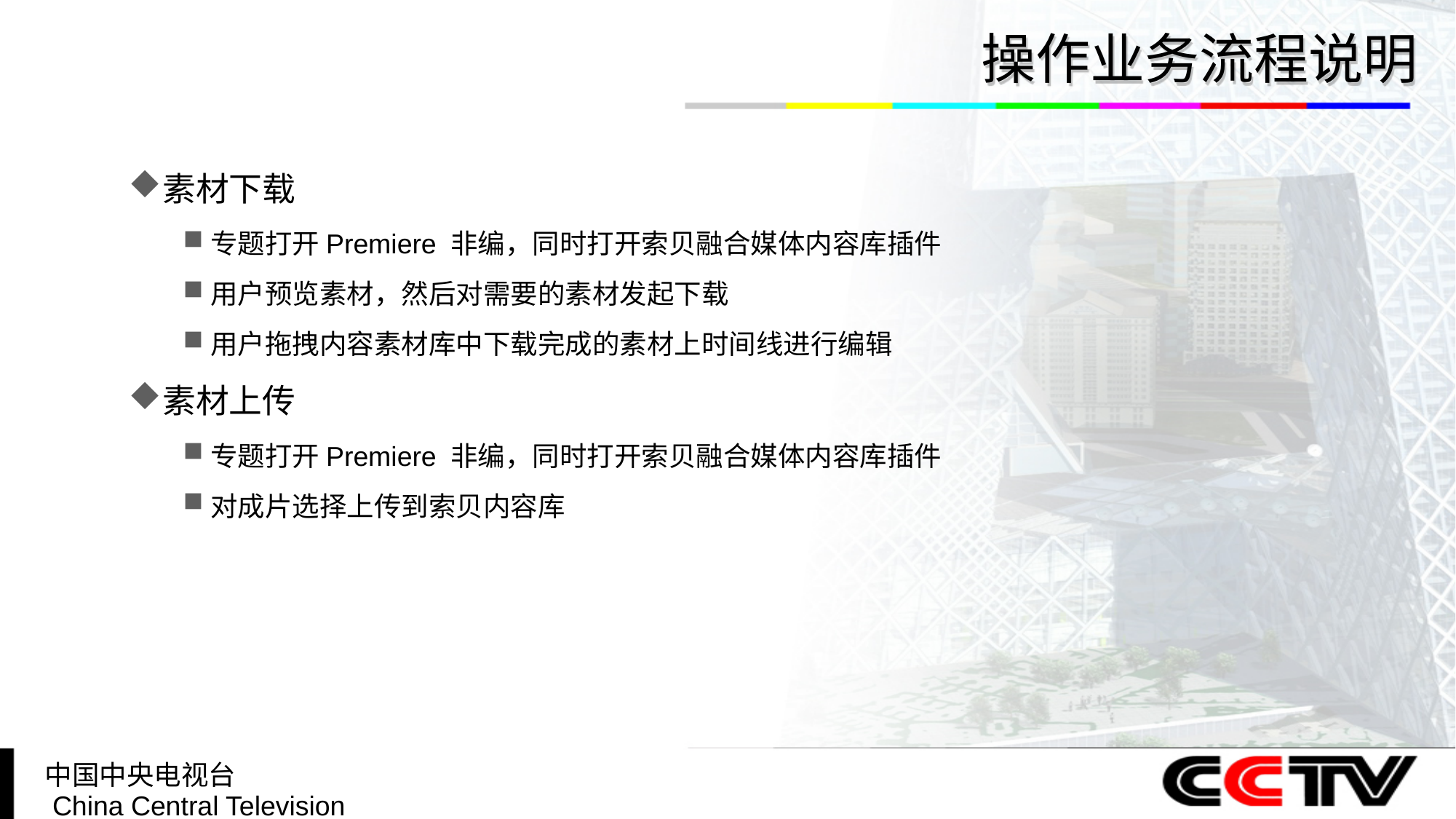

# 操作业务流程说明
素材下载
专题打开Premiere 非编，同时打开索贝融合媒体内容库插件
用户预览素材，然后对需要的素材发起下载
用户拖拽内容素材库中下载完成的素材上时间线进行编辑
素材上传
专题打开Premiere 非编，同时打开索贝融合媒体内容库插件
对成片选择上传到索贝内容库